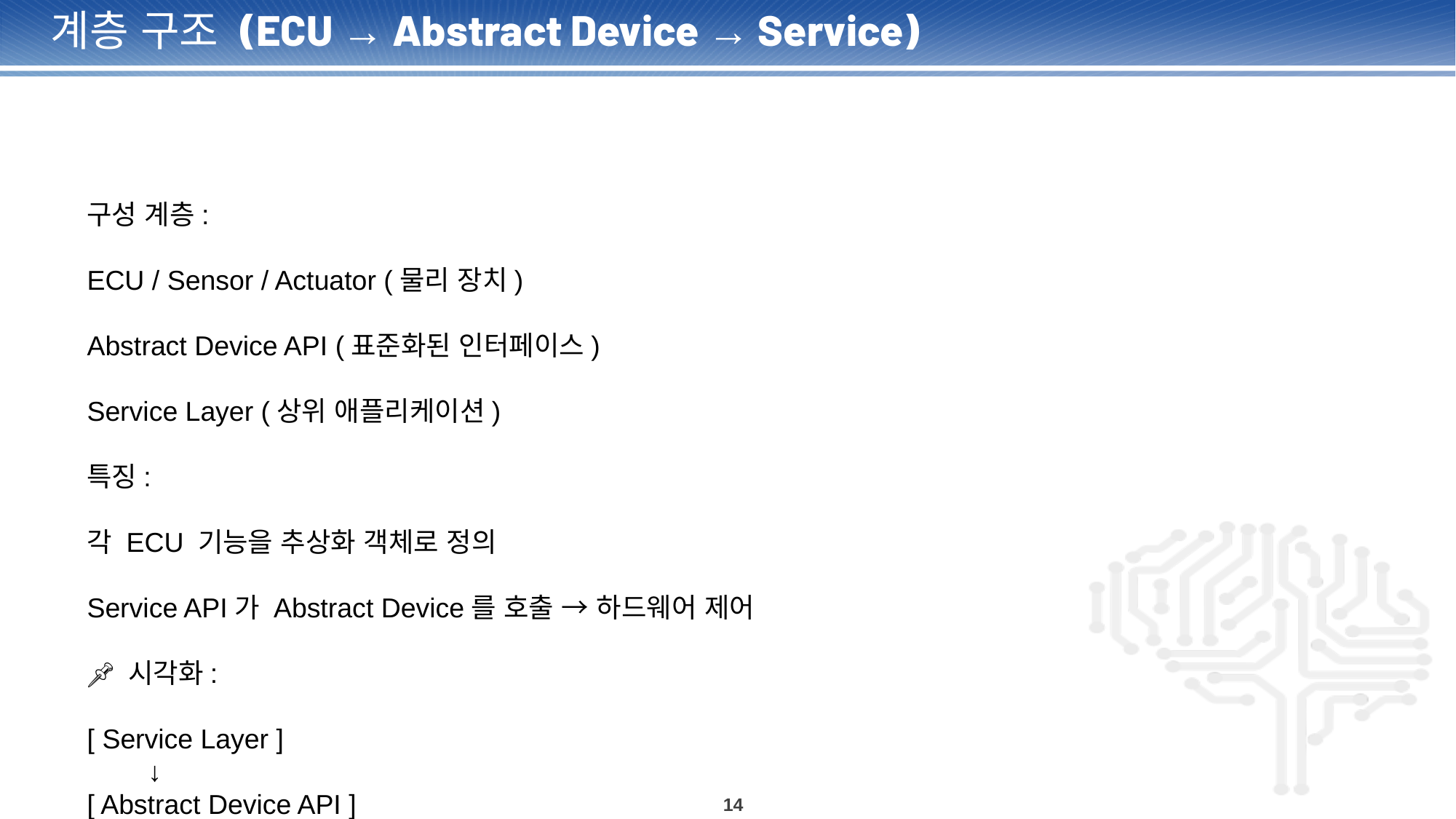

# 계층 구조 (ECU → Abstract Device → Service)
구성 계층:

ECU / Sensor / Actuator (물리 장치)

Abstract Device API (표준화된 인터페이스)

Service Layer (상위 애플리케이션)

특징:

각 ECU 기능을 추상화 객체로 정의

Service API가 Abstract Device를 호출 → 하드웨어 제어

📌 시각화:

[ Service Layer ]
        ↓
[ Abstract Device API ]
        ↓
[ ECU / Sensor / Actuator ]